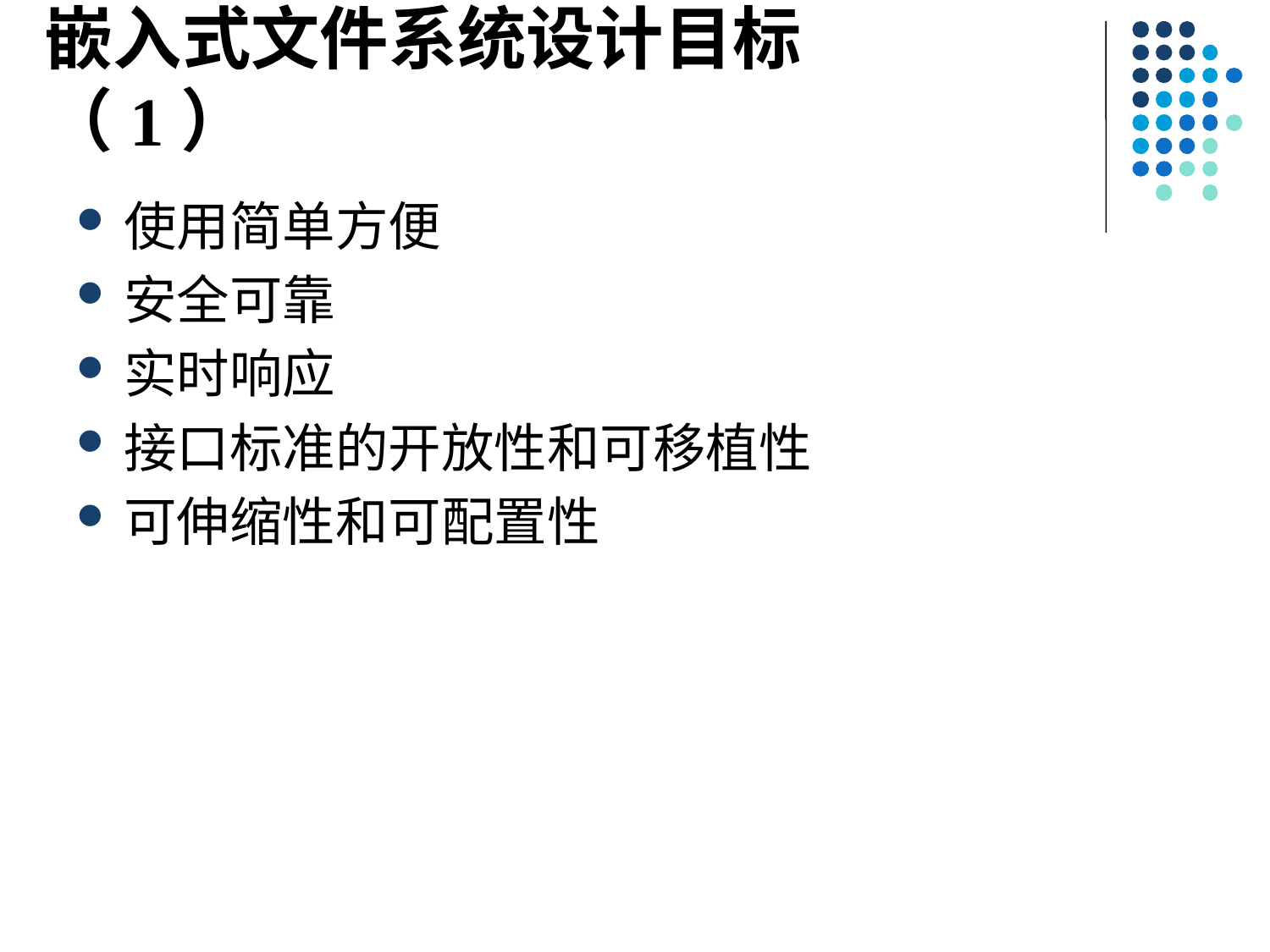

# 嵌入式文件系统设计目标（1）
使用简单方便
安全可靠
实时响应
接口标准的开放性和可移植性
可伸缩性和可配置性